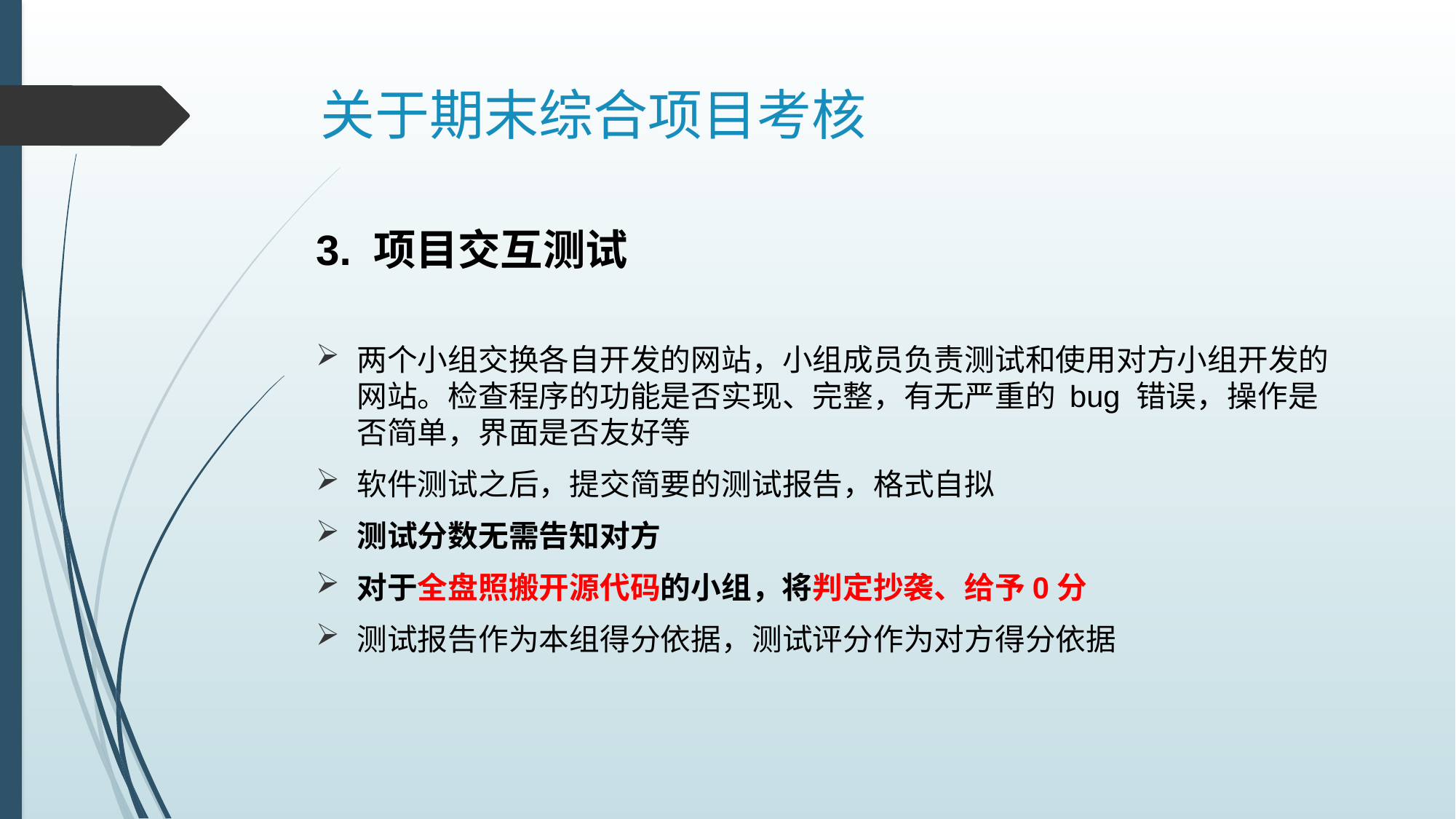

# 关于期末综合项目考核
3. 项目交互测试

两个小组交换各自开发的网站，小组成员负责测试和使用对方小组开发的网站。检查程序的功能是否实现、完整，有无严重的 bug 错误，操作是否简单，界面是否友好等
软件测试之后，提交简要的测试报告，格式自拟
测试分数无需告知对方
对于全盘照搬开源代码的小组，将判定抄袭、给予0分
测试报告作为本组得分依据，测试评分作为对方得分依据